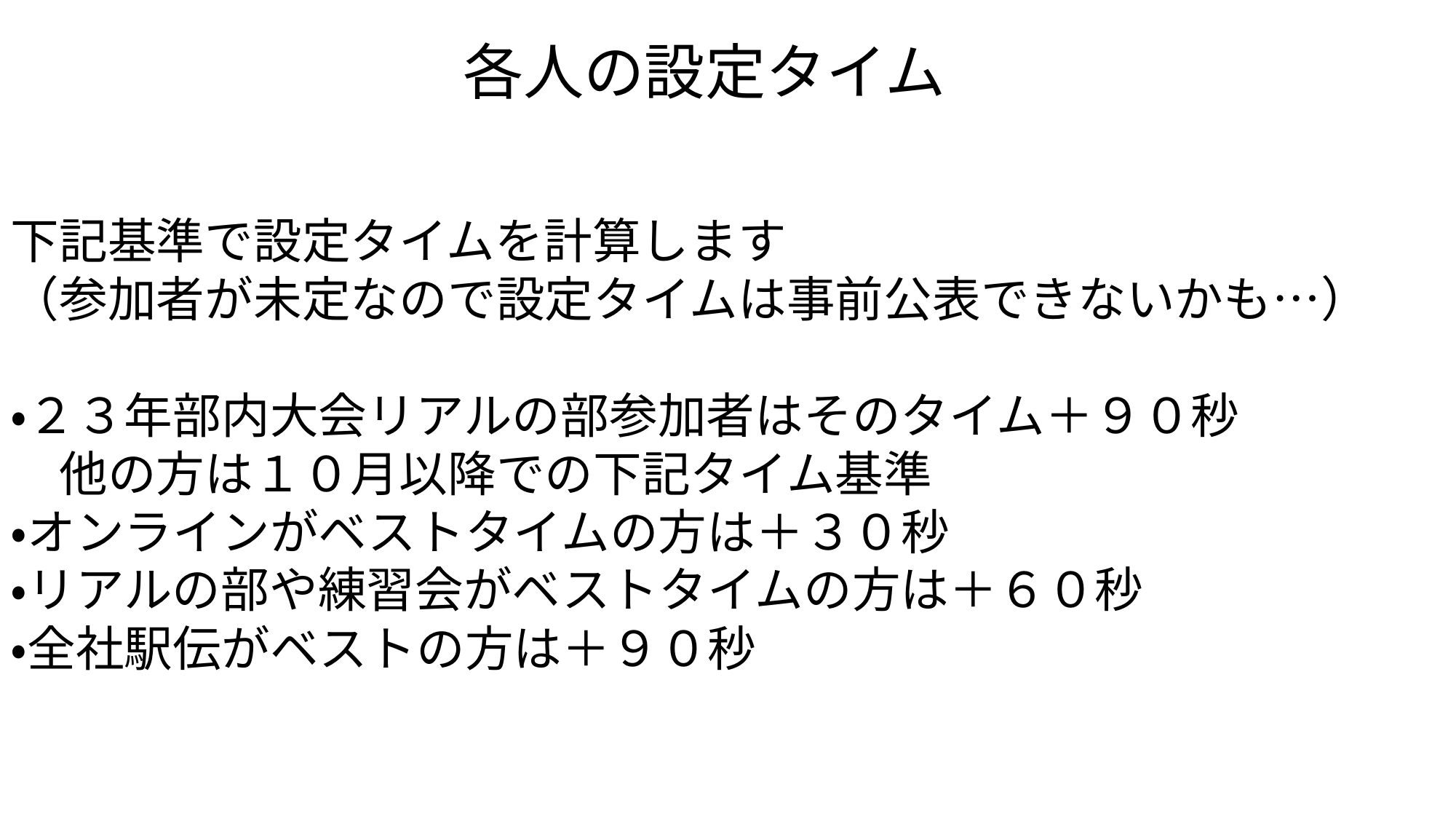

各人の設定タイム
下記基準で設定タイムを計算します
（参加者が未定なので設定タイムは事前公表できないかも…）

・２３年部内大会リアルの部参加者はそのタイム＋９０秒
　他の方は１０月以降での下記タイム基準
・オンラインがベストタイムの方は＋３０秒
・リアルの部や練習会がベストタイムの方は＋６０秒
・全社駅伝がベストの方は＋９０秒